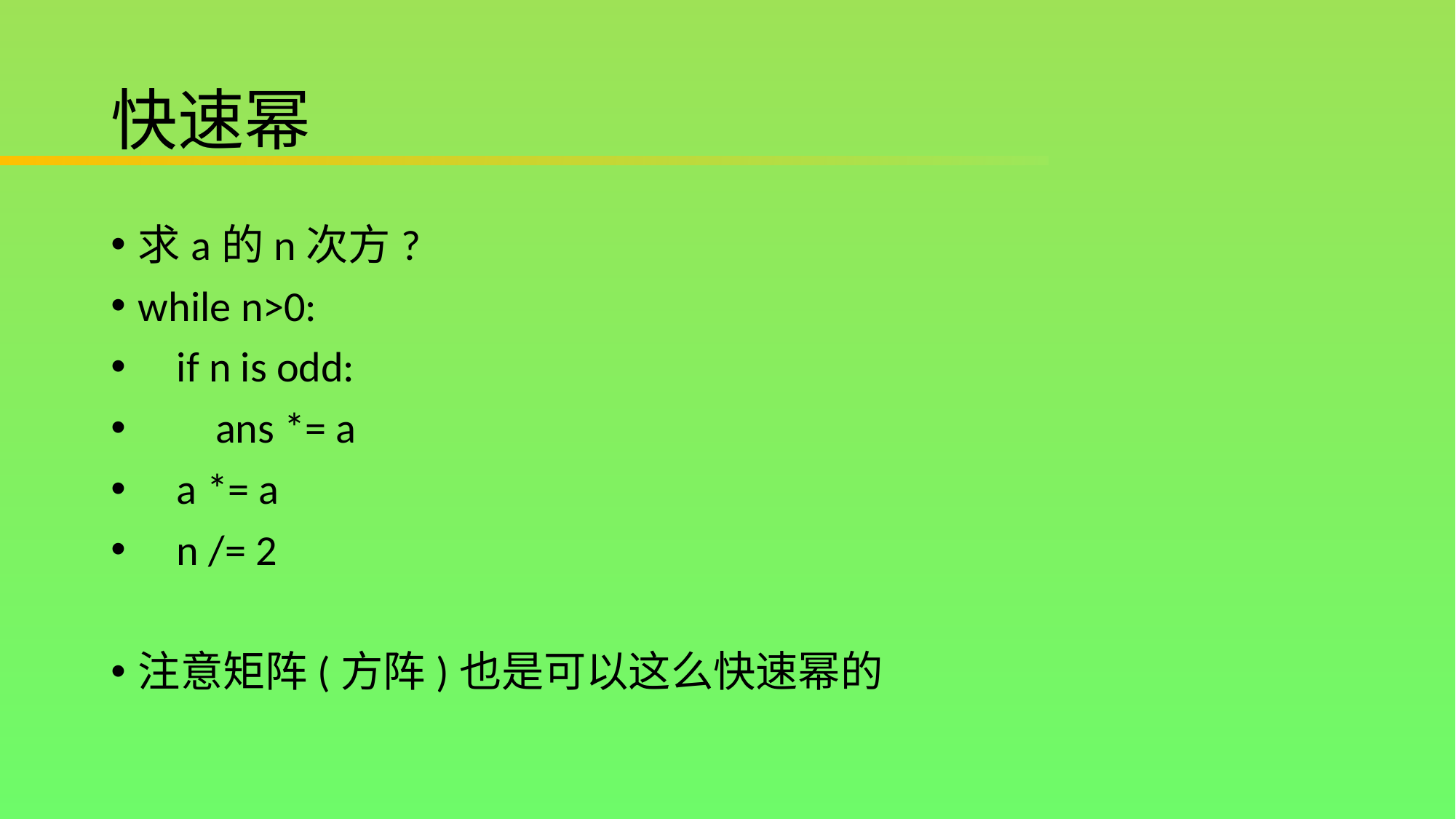

# 快速幂
求a的n次方?
while n>0:
    if n is odd:
        ans *= a
    a *= a
    n /= 2

注意矩阵(方阵)也是可以这么快速幂的